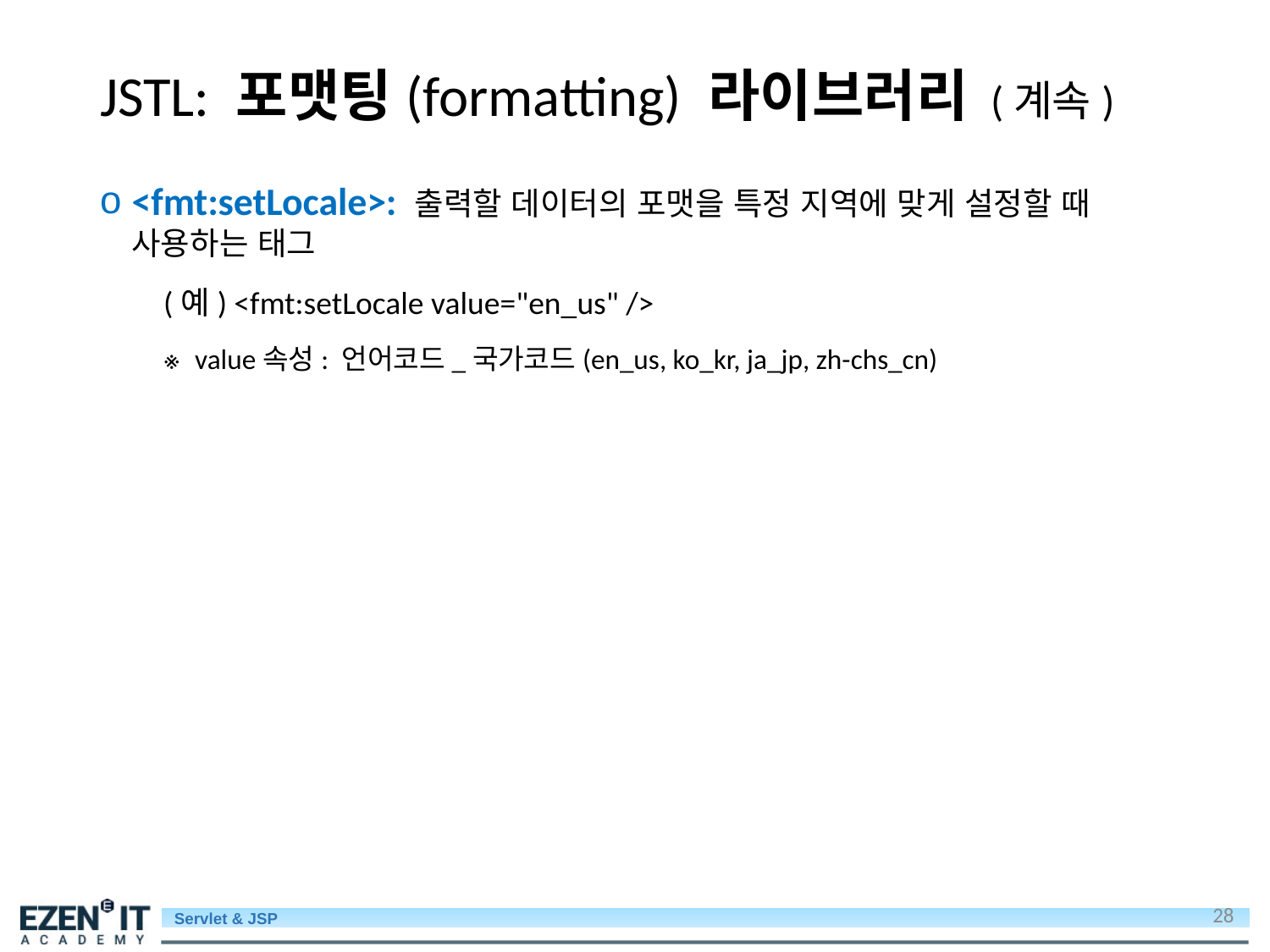

# JSTL: 포맷팅(formatting) 라이브러리 (계속)
<fmt:setLocale>: 출력할 데이터의 포맷을 특정 지역에 맞게 설정할 때   사용하는 태그
(예) <fmt:setLocale value="en_us" />
※ value속성: 언어코드_국가코드(en_us, ko_kr, ja_jp, zh-chs_cn)
28